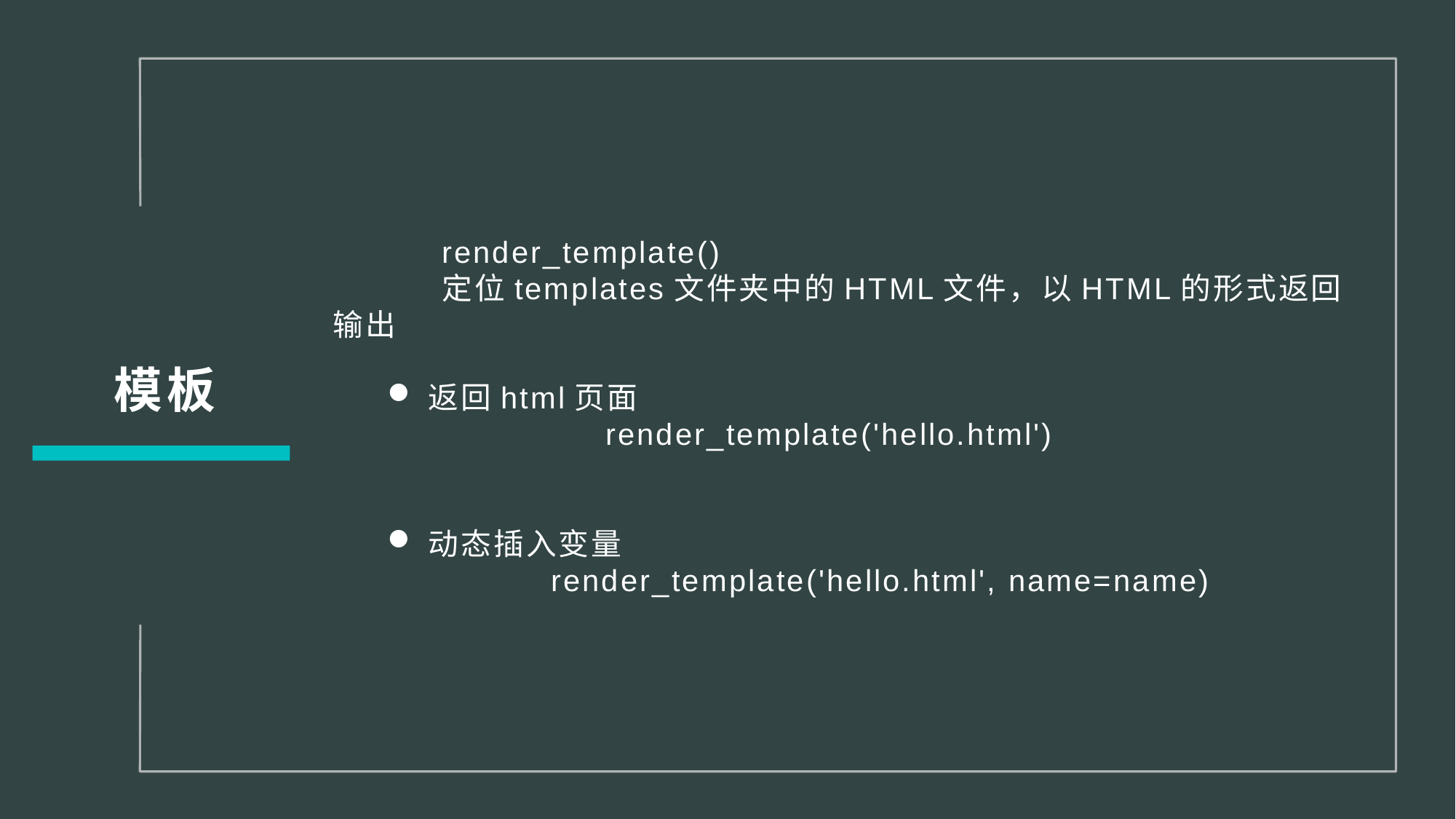

render_template()
	定位templates文件夹中的HTML文件，以HTML的形式返回输出

返回html页面
		render_template('hello.html')

动态插入变量
	render_template('hello.html', name=name)

模板